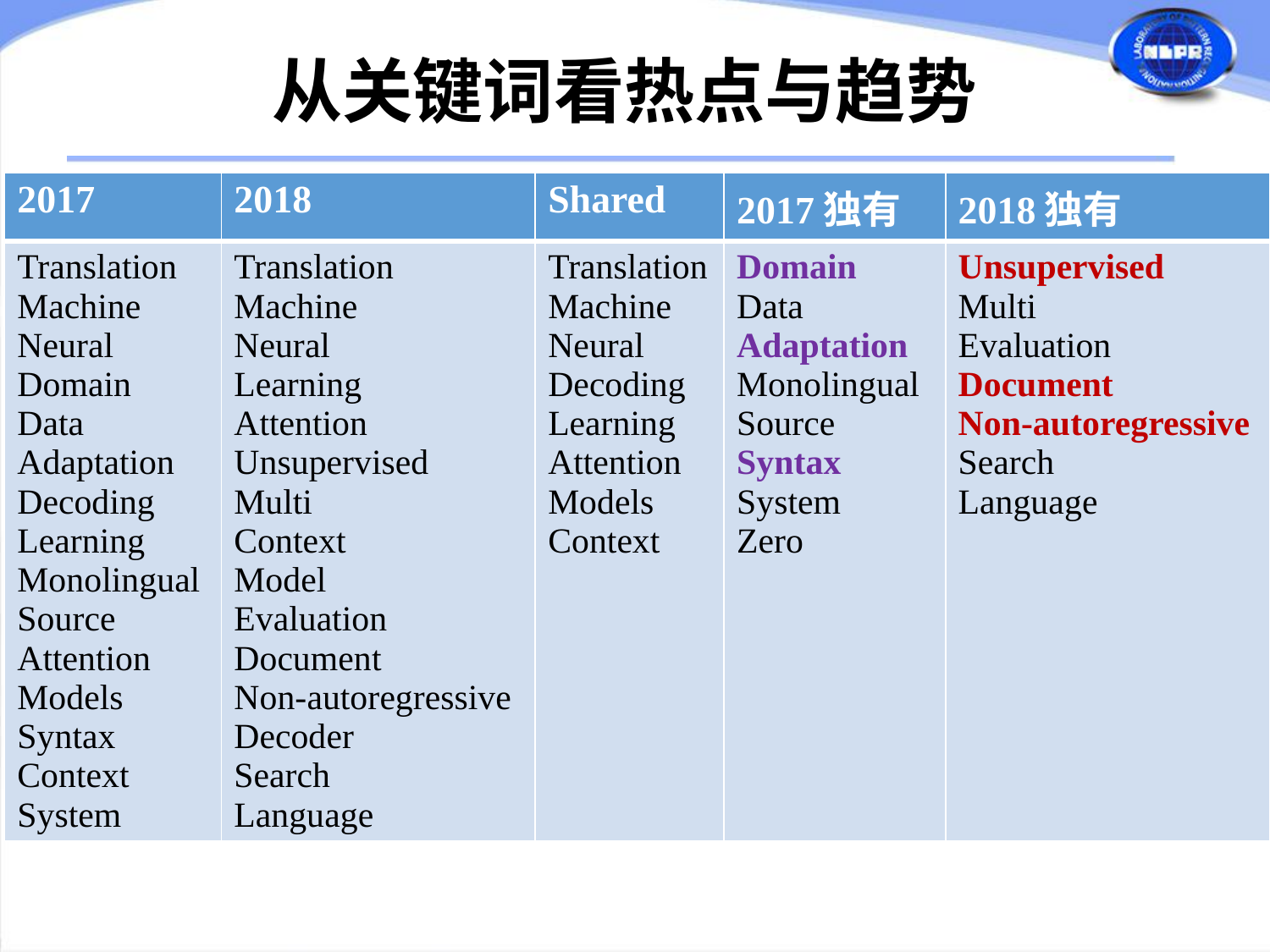

从关键词看热点与趋势
| 2017 | 2018 | Shared | 2017独有 | 2018独有 |
| --- | --- | --- | --- | --- |
| Translation Machine Neural Domain Data Adaptation Decoding Learning Monolingual Source Attention Models Syntax Context System | Translation Machine Neural Learning Attention Unsupervised Multi Context Model Evaluation Document Non-autoregressive Decoder Search Language | Translation Machine Neural Decoding Learning Attention Models Context | Domain Data Adaptation Monolingual Source Syntax System Zero | Unsupervised Multi Evaluation Document Non-autoregressive Search Language |